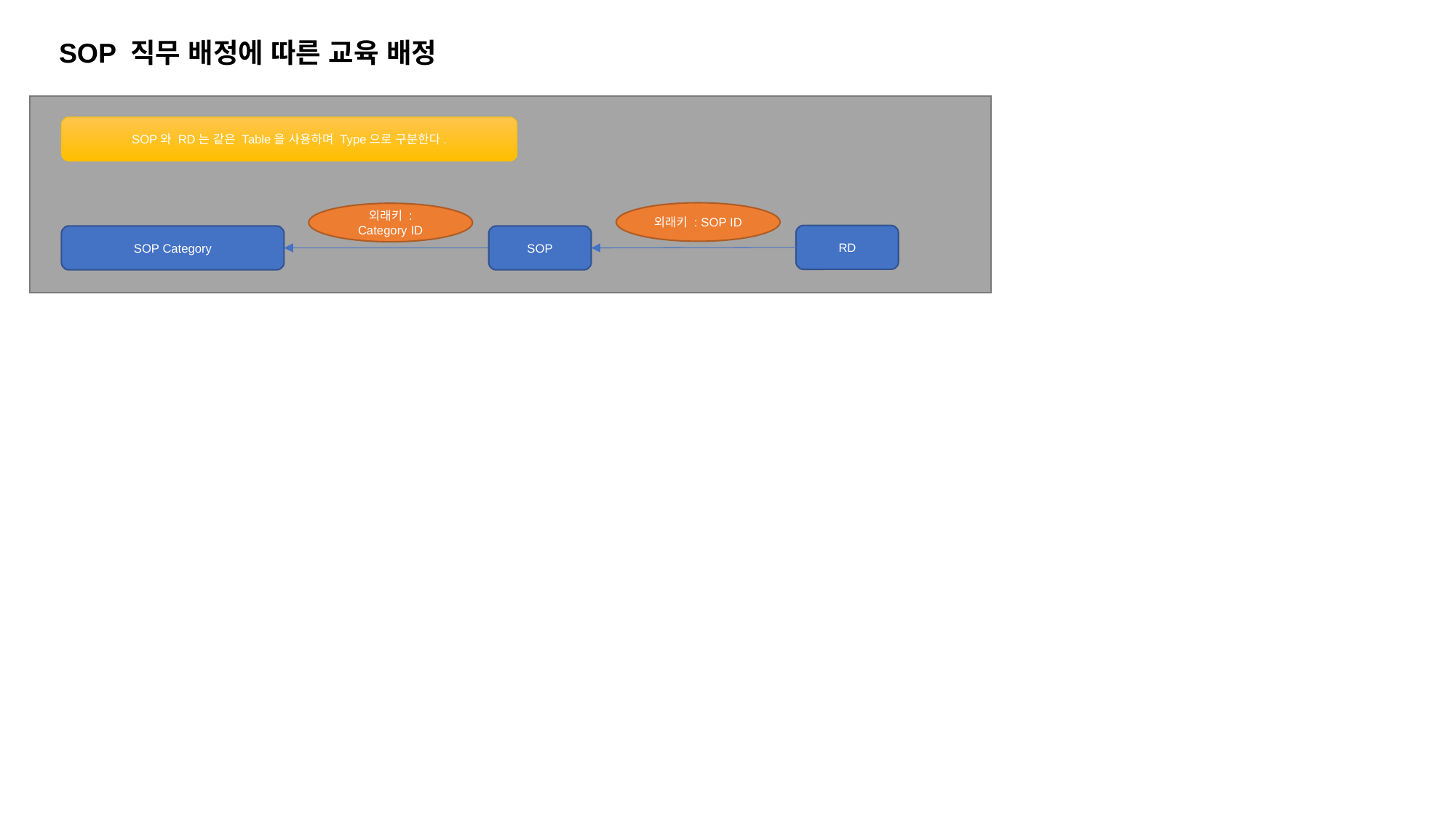

SOP 직무 배정에 따른 교육 배정

SOP와 RD는 같은 Table을 사용하며 Type으로 구분한다.
외래키 : SOP ID
외래키 : Category ID
RD
SOP Category
SOP